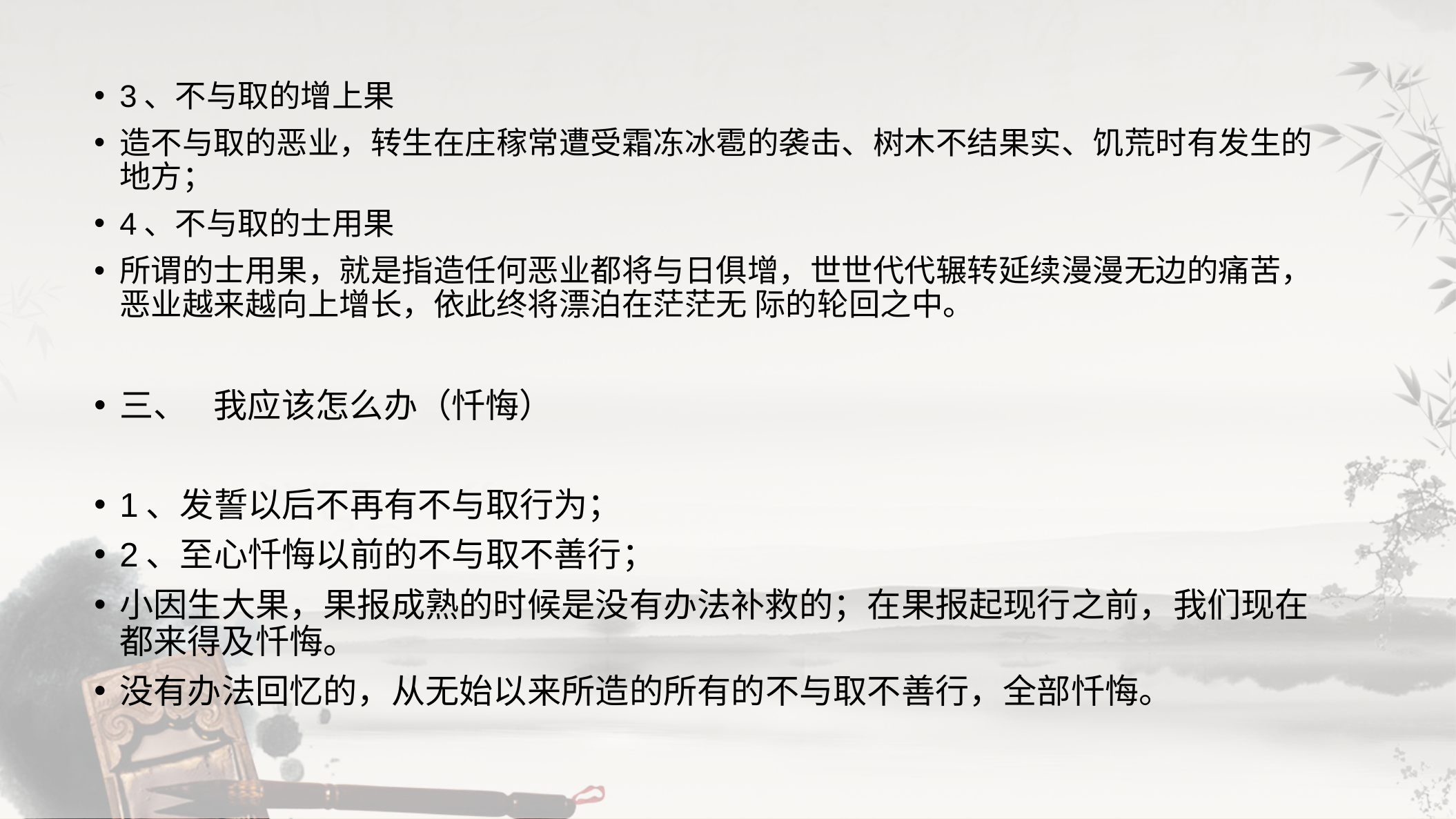

3、不与取的增上果
造不与取的恶业，转生在庄稼常遭受霜冻冰雹的袭击、树木不结果实、饥荒时有发生的地方；
4、不与取的士用果
所谓的士用果，就是指造任何恶业都将与日俱增，世世代代辗转延续漫漫无边的痛苦， 恶业越来越向上增长，依此终将漂泊在茫茫无 际的轮回之中。

三、	我应该怎么办（忏悔）

1、发誓以后不再有不与取行为；
2、至心忏悔以前的不与取不善行；
小因生大果，果报成熟的时候是没有办法补救的；在果报起现行之前，我们现在都来得及忏悔。
没有办法回忆的，从无始以来所造的所有的不与取不善行，全部忏悔。